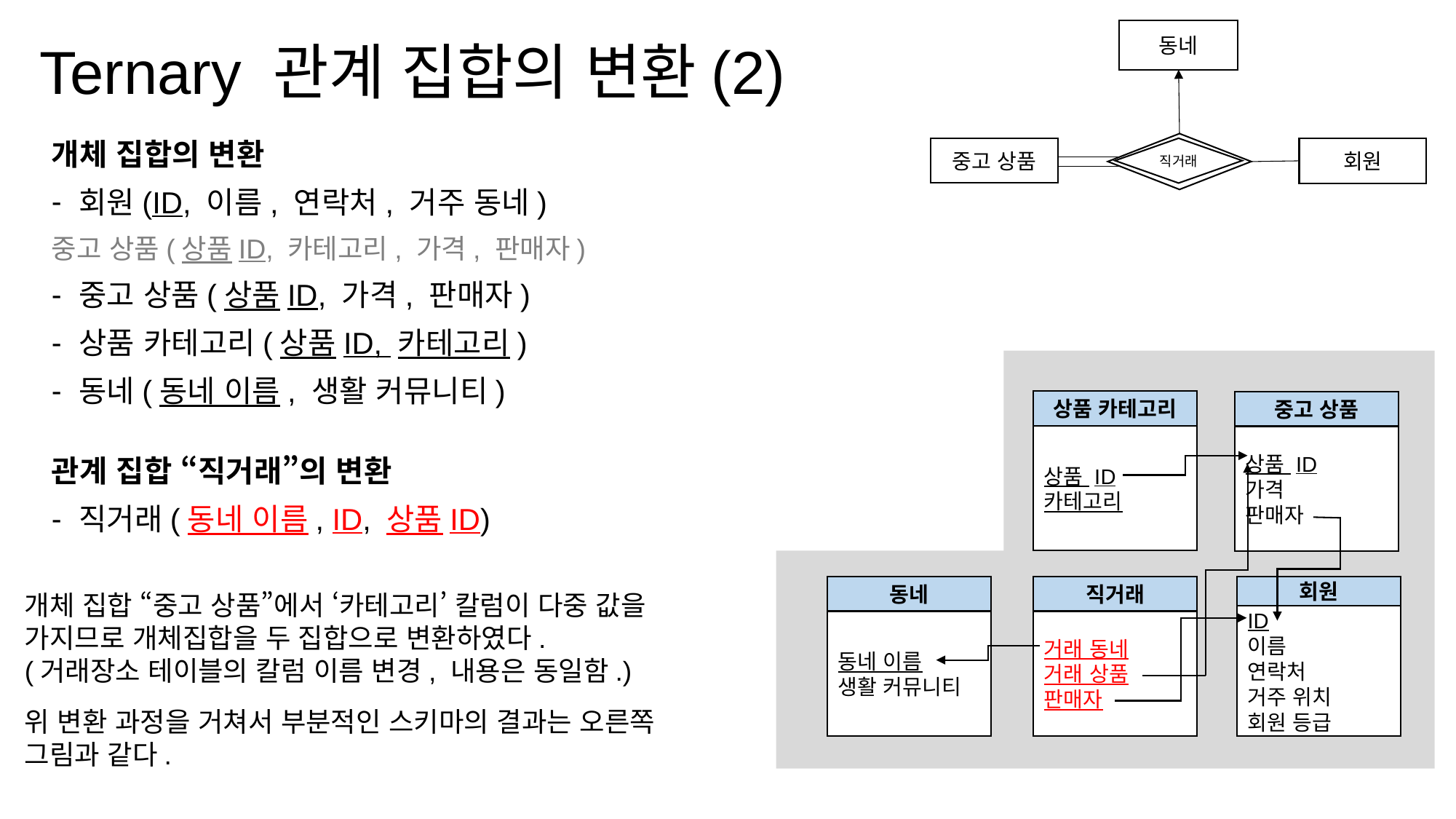

동네

직거래
중고 상품
회원
# Ternary 관계 집합의 변환(2)
개체 집합의 변환
회원(ID, 이름, 연락처, 거주 동네)
중고 상품(상품ID, 카테고리, 가격, 판매자)
중고 상품(상품ID, 가격, 판매자)
상품 카테고리(상품ID, 카테고리)
동네(동네 이름, 생활 커뮤니티)

관계 집합 “직거래”의 변환
직거래(동네 이름, ID, 상품ID)

상품 카테고리
상품 ID
카테고리
중고 상품
상품 ID
가격
판매자
동네
동네 이름
생활 커뮤니티
직거래
거래 동네
거래 상품
판매자
회원
ID
이름
연락처
거주 위치
회원 등급
개체 집합 “중고 상품”에서 ‘카테고리’ 칼럼이 다중 값을 가지므로 개체집합을 두 집합으로 변환하였다.
(거래장소 테이블의 칼럼 이름 변경, 내용은 동일함.)

위 변환 과정을 거쳐서 부분적인 스키마의 결과는 오른쪽 그림과 같다.